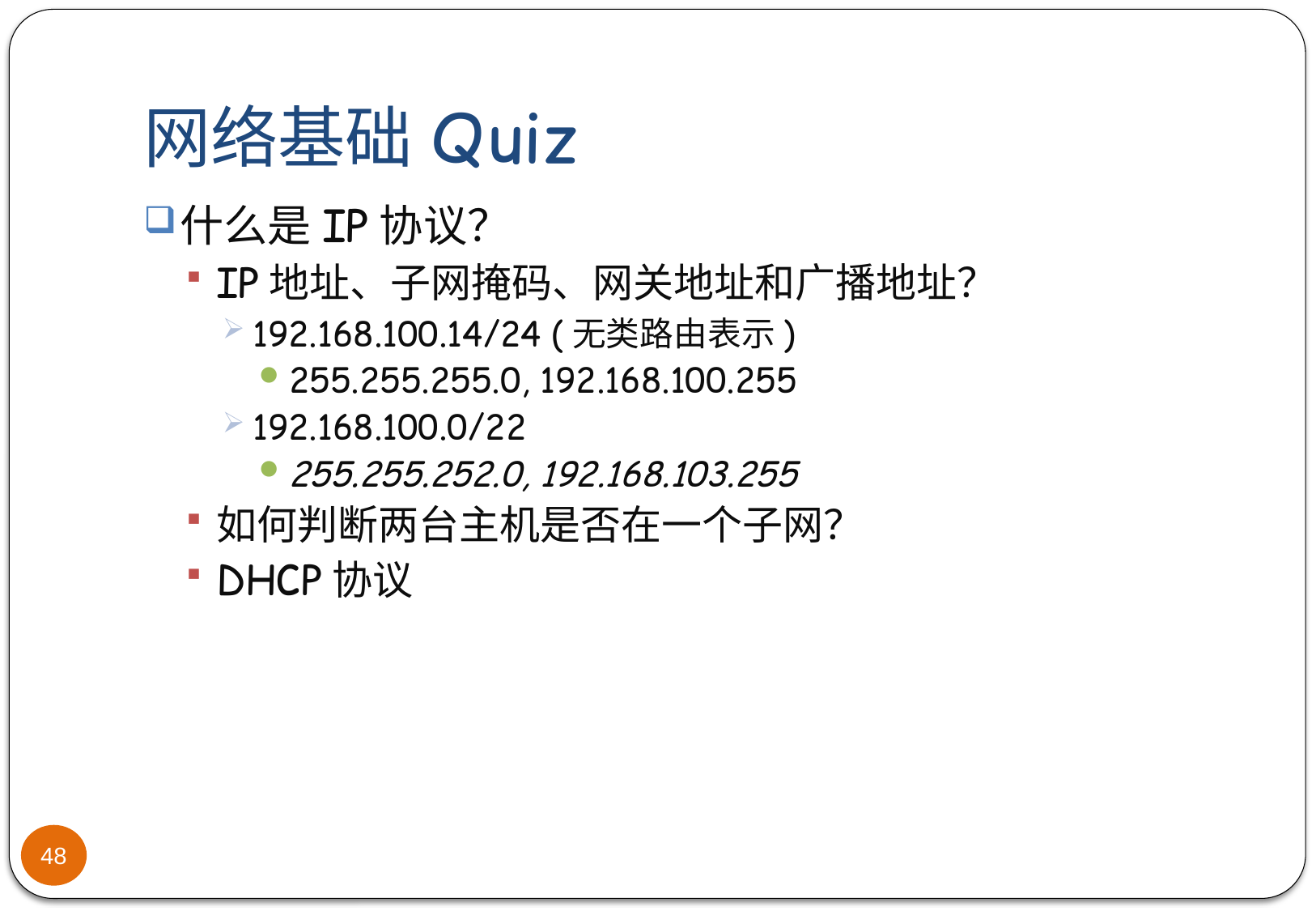

# 网络基础Quiz
什么是IP协议？
IP地址、子网掩码、网关地址和广播地址？
192.168.100.14/24 (无类路由表示)
255.255.255.0, 192.168.100.255
192.168.100.0/22
255.255.252.0, 192.168.103.255
如何判断两台主机是否在一个子网？
DHCP协议

48